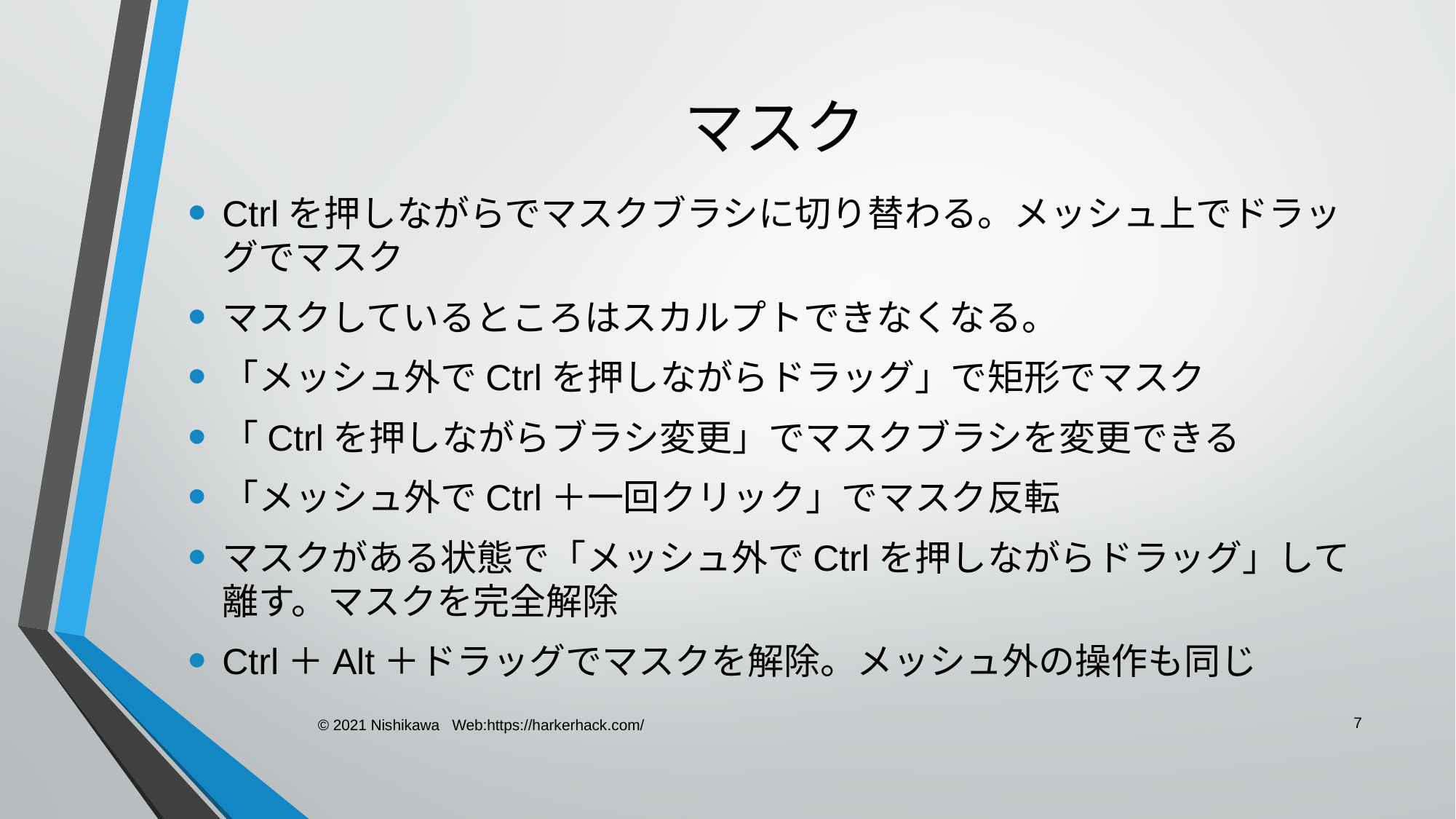

# マスク
Ctrlを押しながらでマスクブラシに切り替わる。メッシュ上でドラッグでマスク
マスクしているところはスカルプトできなくなる。
「メッシュ外でCtrlを押しながらドラッグ」で矩形でマスク
「Ctrlを押しながらブラシ変更」でマスクブラシを変更できる
「メッシュ外でCtrl＋一回クリック」でマスク反転
マスクがある状態で「メッシュ外でCtrlを押しながらドラッグ」して離す。マスクを完全解除
Ctrl＋Alt＋ドラッグでマスクを解除。メッシュ外の操作も同じ
7
© 2021 Nishikawa   Web:https://harkerhack.com/